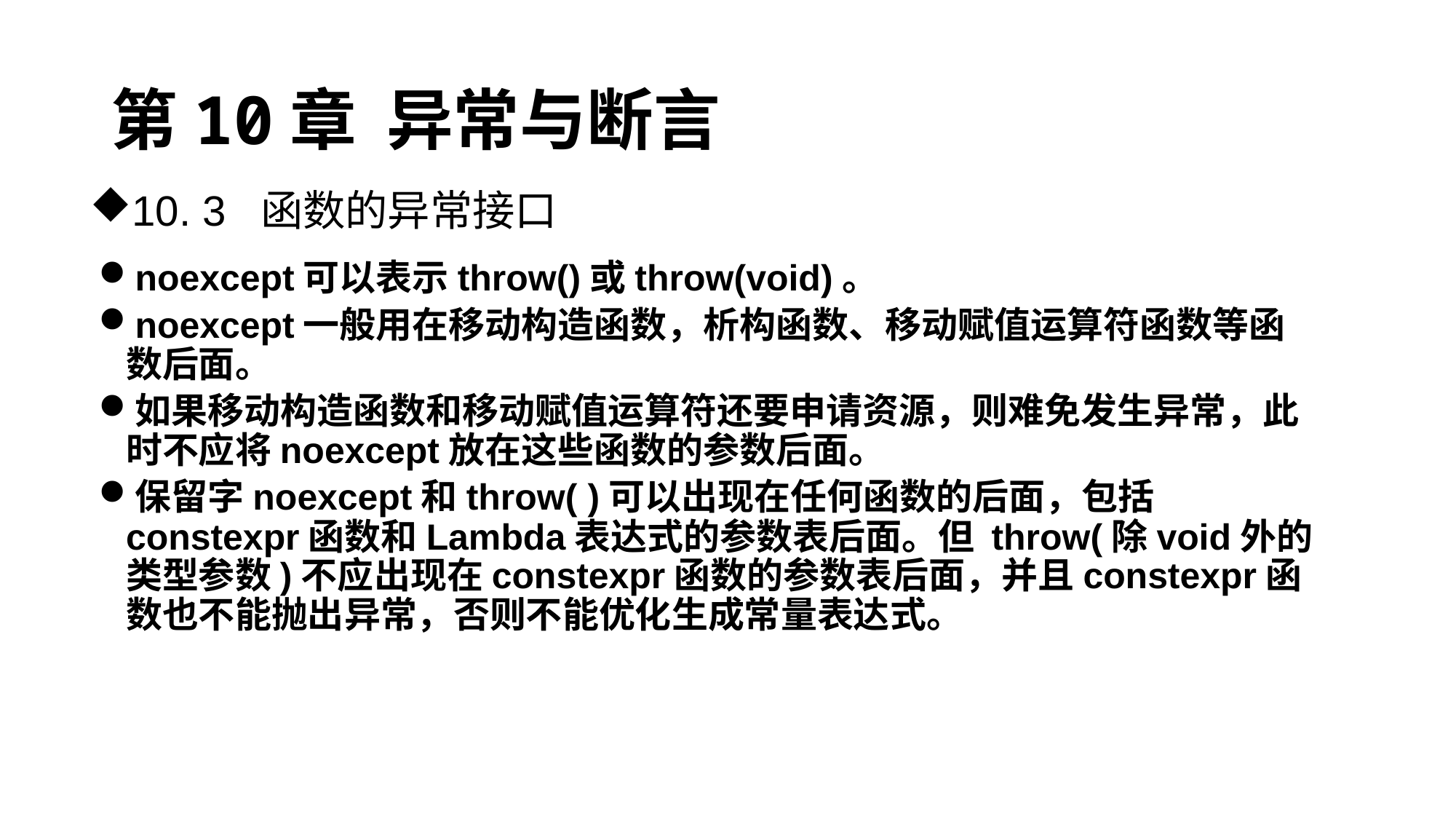

# 第10章  异常与断言
10. 3  函数的异常接口
noexcept可以表示throw()或throw(void)。
noexcept一般用在移动构造函数，析构函数、移动赋值运算符函数等函数后面。
如果移动构造函数和移动赋值运算符还要申请资源，则难免发生异常，此时不应将noexcept放在这些函数的参数后面。
保留字noexcept和throw( )可以出现在任何函数的后面，包括constexpr函数和Lambda表达式的参数表后面。但 throw(除void外的类型参数)不应出现在constexpr函数的参数表后面，并且constexpr函数也不能抛出异常，否则不能优化生成常量表达式。